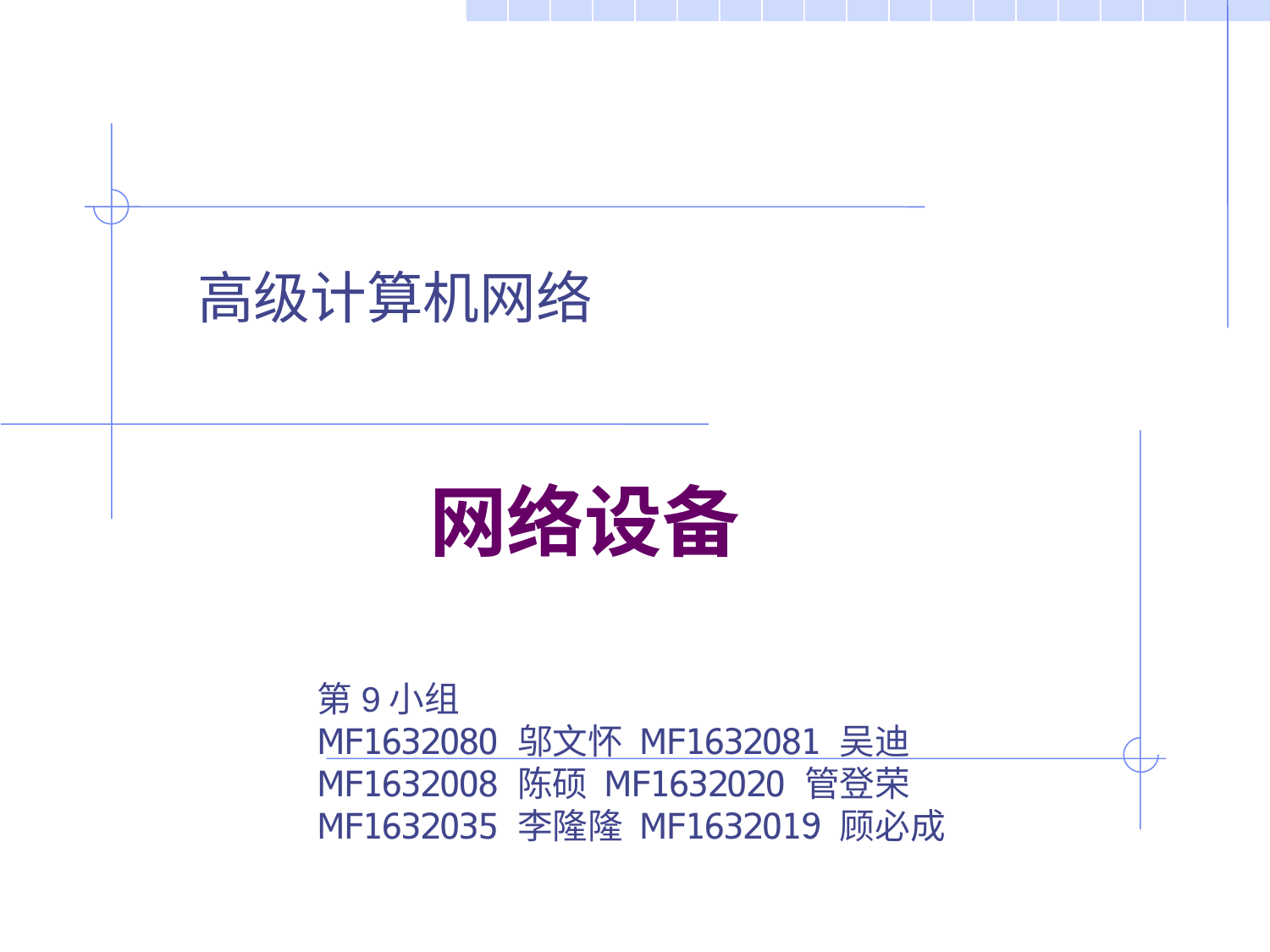

高级计算机网络
# 网络设备
第9小组
MF1632080 邬文怀 MF1632081 吴迪
MF1632008 陈硕 MF1632020 管登荣
MF1632035 李隆隆 MF1632019 顾必成